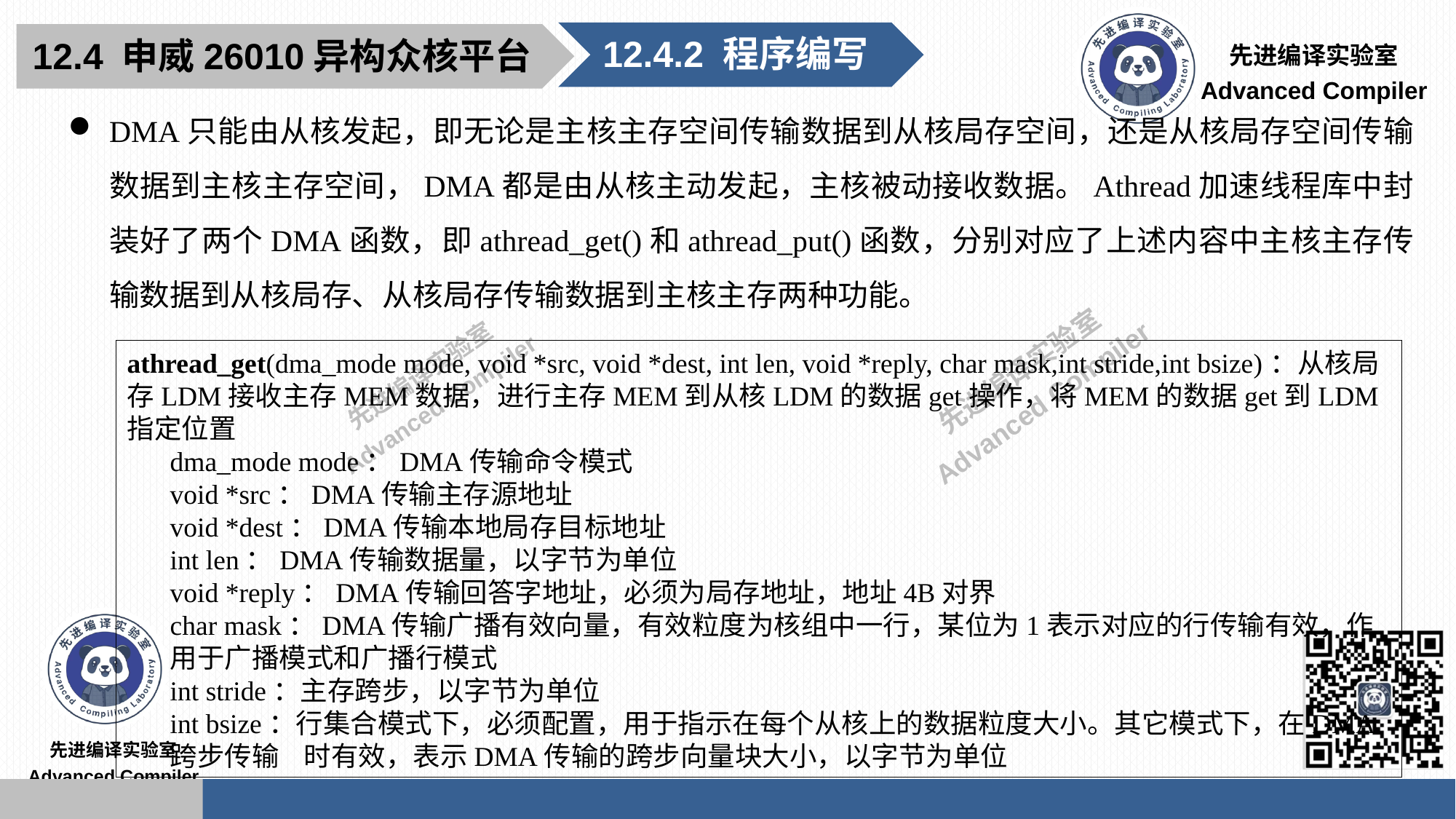

12.4.2 程序编写

12.4 申威26010异构众核平台
DMA只能由从核发起，即无论是主核主存空间传输数据到从核局存空间，还是从核局存空间传输数据到主核主存空间，DMA都是由从核主动发起，主核被动接收数据。Athread加速线程库中封装好了两个DMA函数，即athread_get()和athread_put()函数，分别对应了上述内容中主核主存传输数据到从核局存、从核局存传输数据到主核主存两种功能。
athread_get(dma_mode mode, void *src, void *dest, int len, void *reply, char mask,int stride,int bsize)：从核局存LDM接收主存MEM数据，进行主存MEM到从核LDM的数据get操作，将MEM的数据get到LDM指定位置
dma_mode mode：DMA传输命令模式
void *src：DMA传输主存源地址
void *dest：DMA传输本地局存目标地址
int len：DMA传输数据量，以字节为单位
void *reply：DMA传输回答字地址，必须为局存地址，地址4B对界
char mask：DMA传输广播有效向量，有效粒度为核组中一行，某位为1表示对应的行传输有效，作用于广播模式和广播行模式
int stride：主存跨步，以字节为单位
int bsize：行集合模式下，必须配置，用于指示在每个从核上的数据粒度大小。其它模式下，在DMA跨步传输    时有效，表示DMA传输的跨步向量块大小，以字节为单位